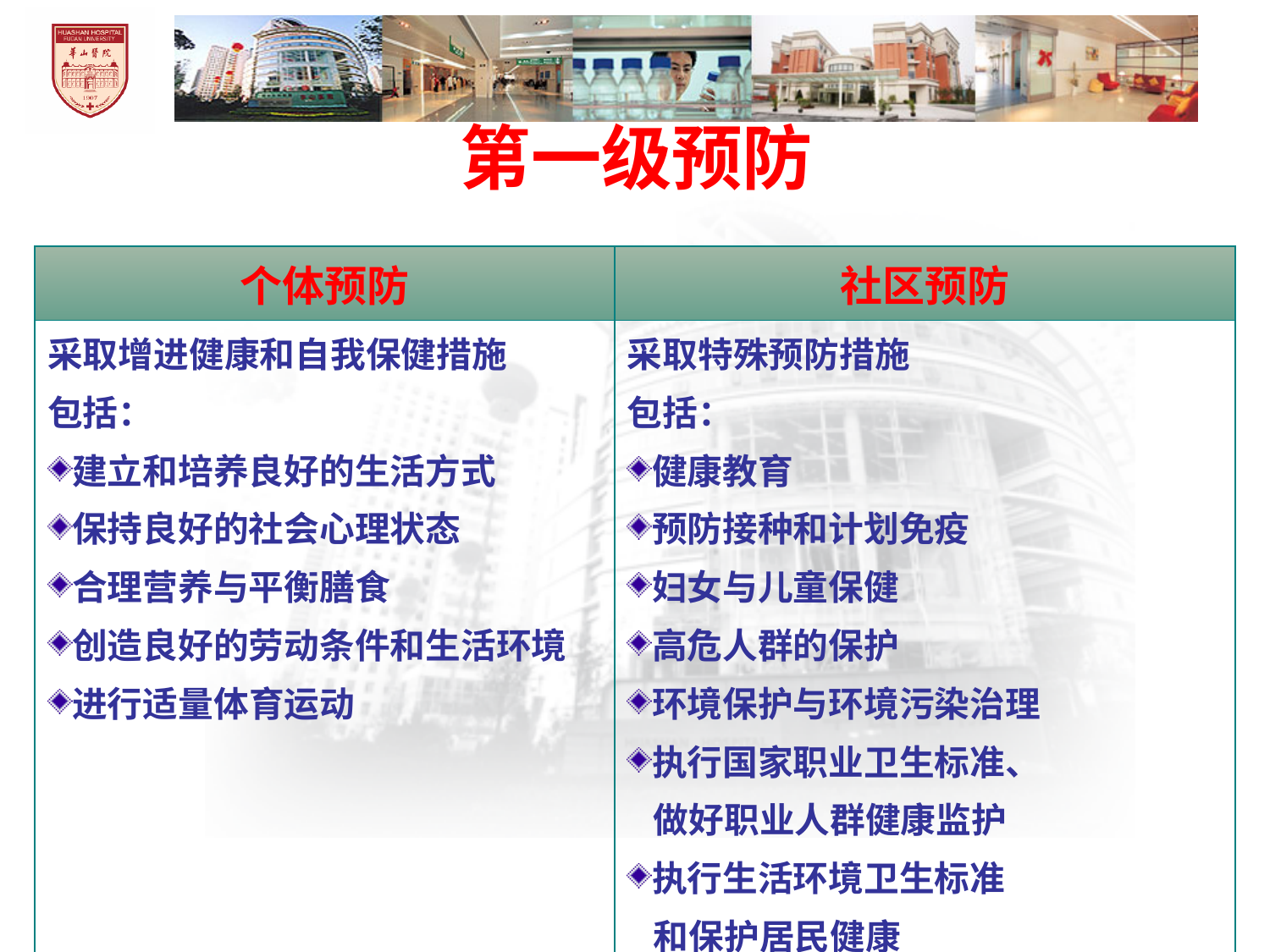

# 第一级预防
| 个体预防 | 社区预防 |
| --- | --- |
| 采取增进健康和自我保健措施 包括： 建立和培养良好的生活方式 保持良好的社会心理状态 合理营养与平衡膳食 创造良好的劳动条件和生活环境 进行适量体育运动 | 采取特殊预防措施 包括： 健康教育 预防接种和计划免疫 妇女与儿童保健 高危人群的保护 环境保护与环境污染治理 执行国家职业卫生标准、 做好职业人群健康监护 执行生活环境卫生标准 和保护居民健康 |